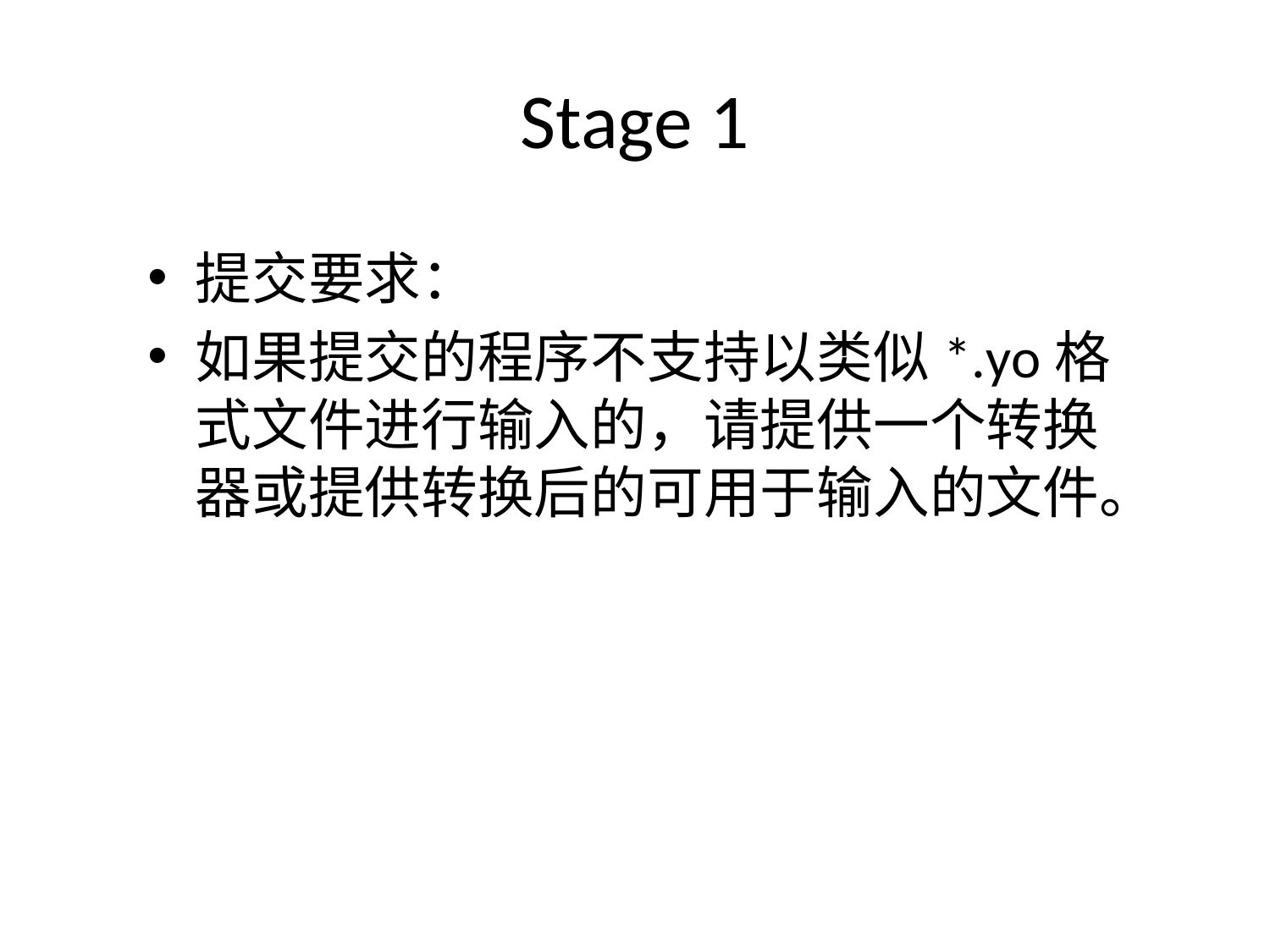

# Stage 1
提交要求：
如果提交的程序不支持以类似*.yo格式文件进行输入的，请提供一个转换器或提供转换后的可用于输入的文件。